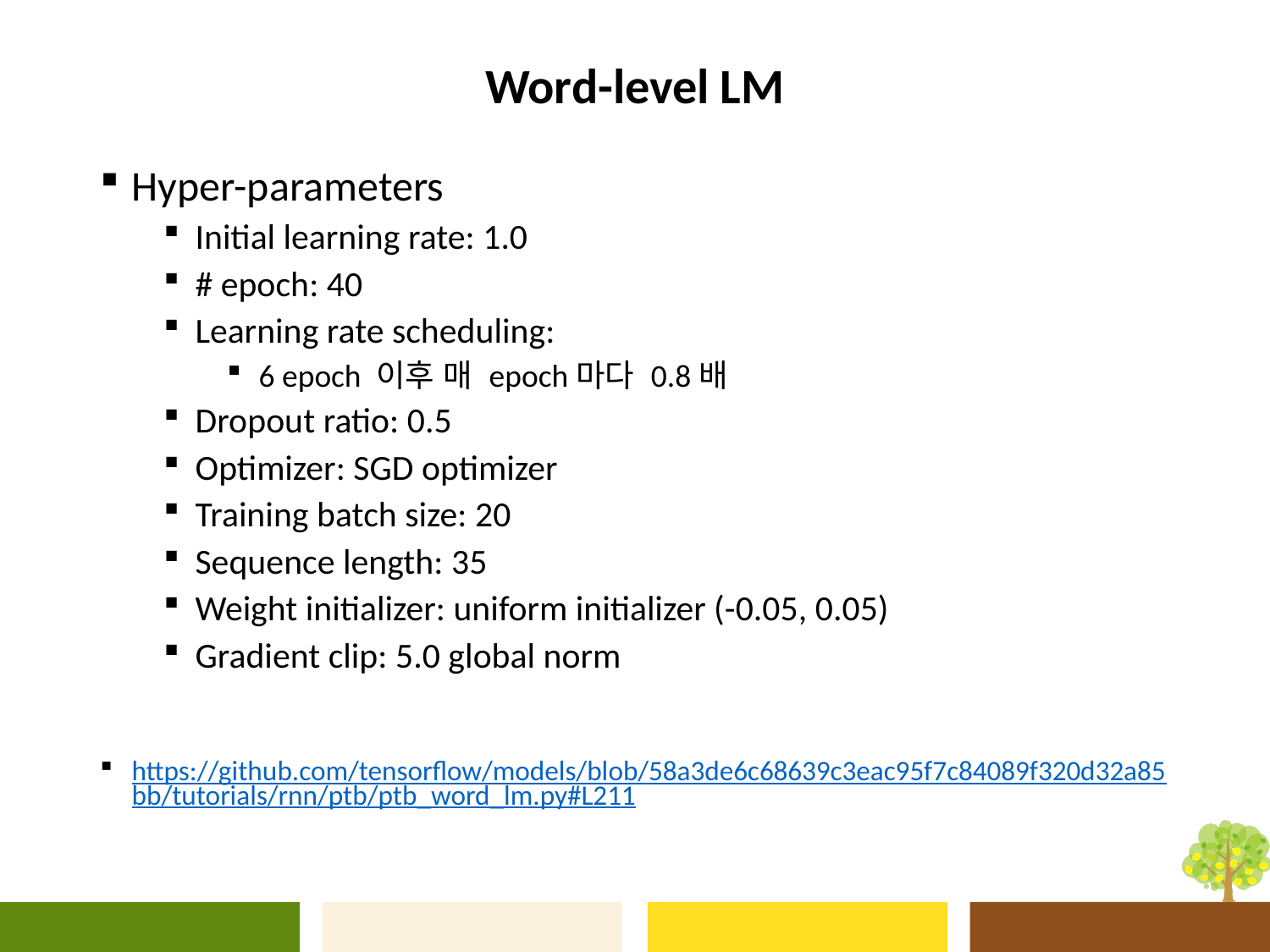

# Word-level LM
Hyper-parameters
Initial learning rate: 1.0
# epoch: 40
Learning rate scheduling:
6 epoch 이후 매 epoch마다 0.8배
Dropout ratio: 0.5
Optimizer: SGD optimizer
Training batch size: 20
Sequence length: 35
Weight initializer: uniform initializer (-0.05, 0.05)
Gradient clip: 5.0 global norm

https://github.com/tensorflow/models/blob/58a3de6c68639c3eac95f7c84089f320d32a85bb/tutorials/rnn/ptb/ptb_word_lm.py#L211